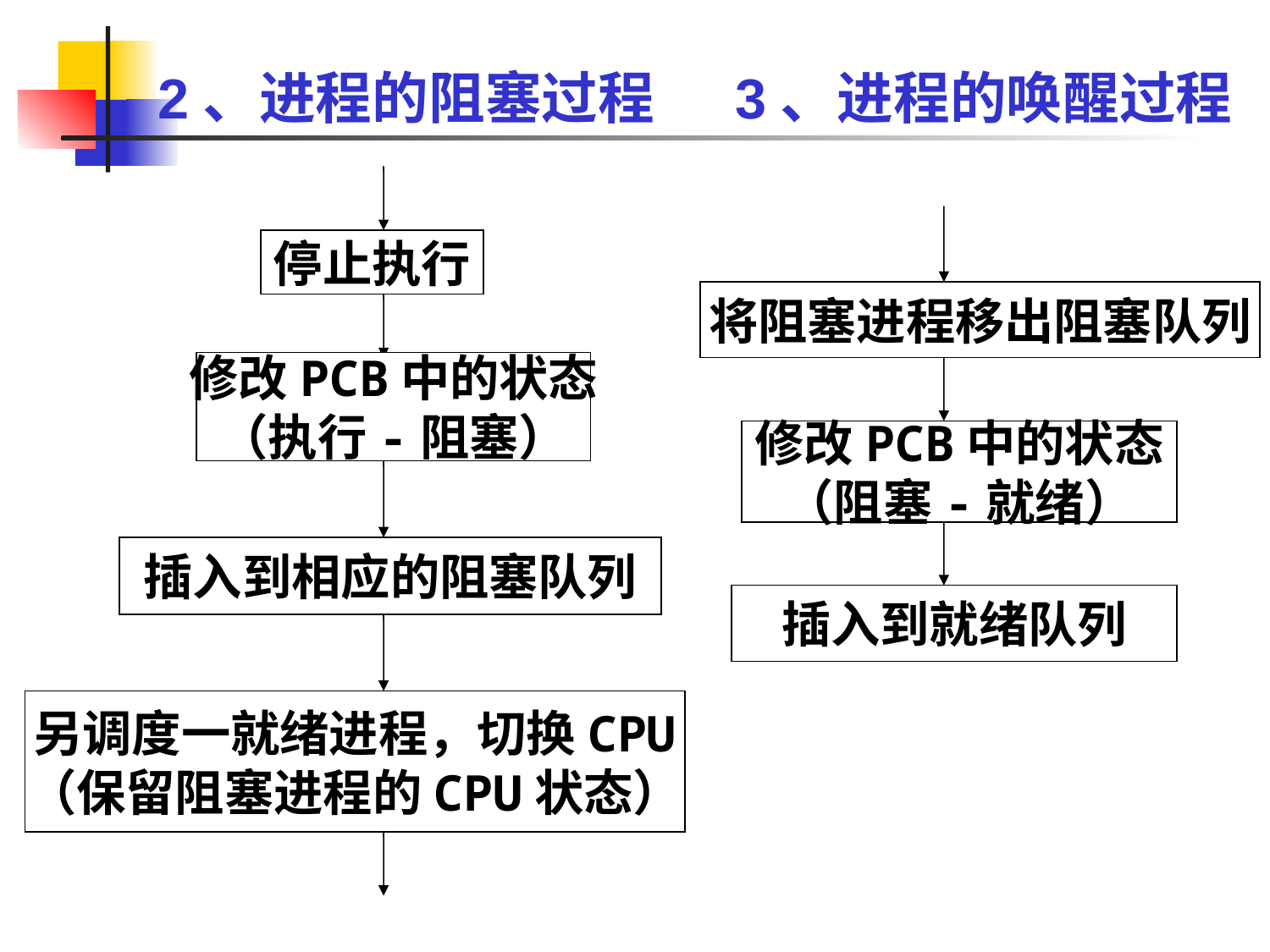

2、进程的阻塞过程
3、进程的唤醒过程

停止执行

修改PCB中的状态
（执行-阻塞）

插入到相应的阻塞队列

另调度一就绪进程，切换CPU
（保留阻塞进程的CPU状态）

将阻塞进程移出阻塞队列

修改PCB中的状态
（阻塞-就绪）

插入到就绪队列